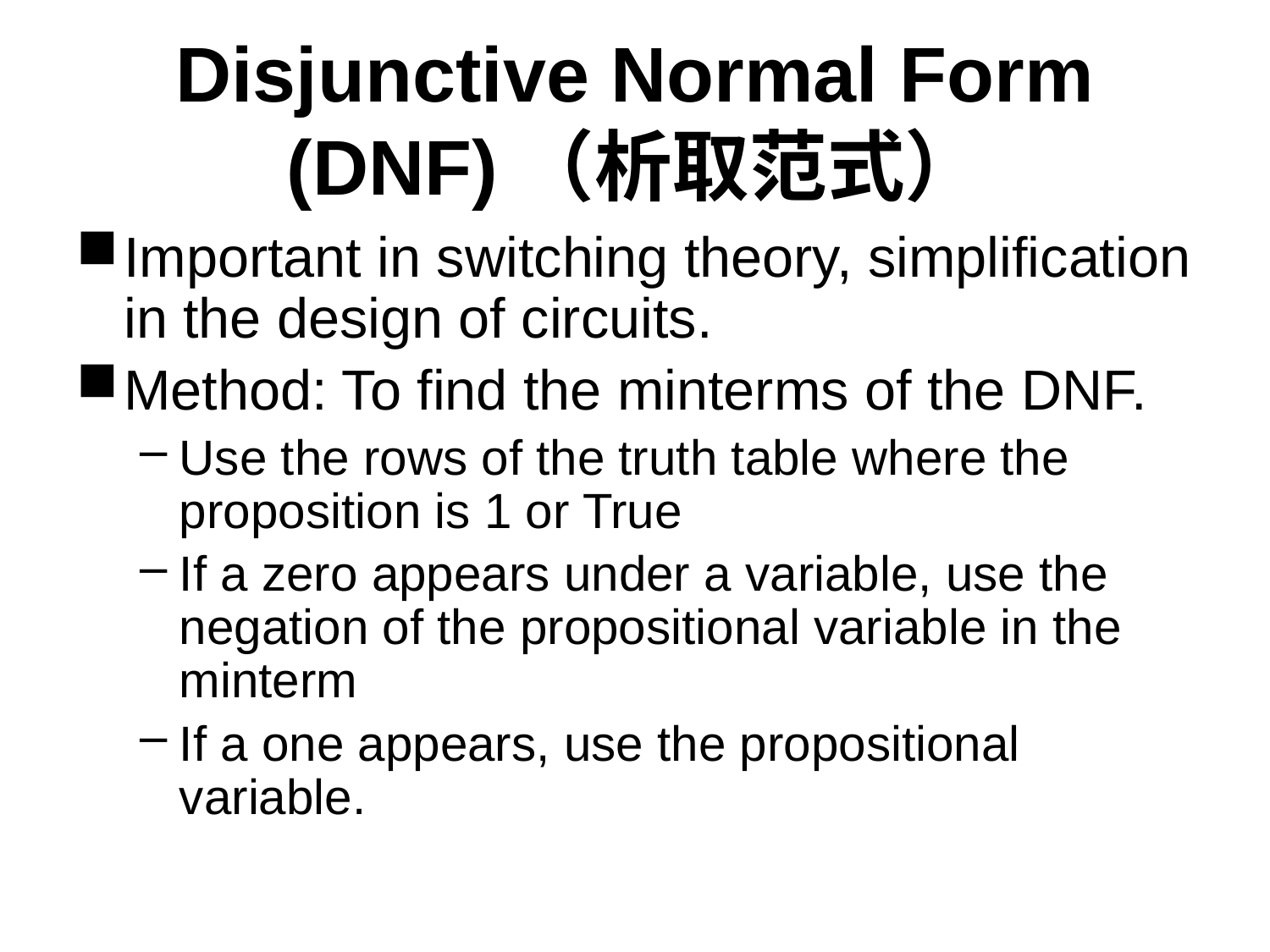

# Disjunctive Normal Form (DNF)（析取范式）
Important in switching theory, simplification in the design of circuits.
Method: To find the minterms of the DNF.
Use the rows of the truth table where the proposition is 1 or True
If a zero appears under a variable, use the negation of the propositional variable in the minterm
If a one appears, use the propositional variable.
62